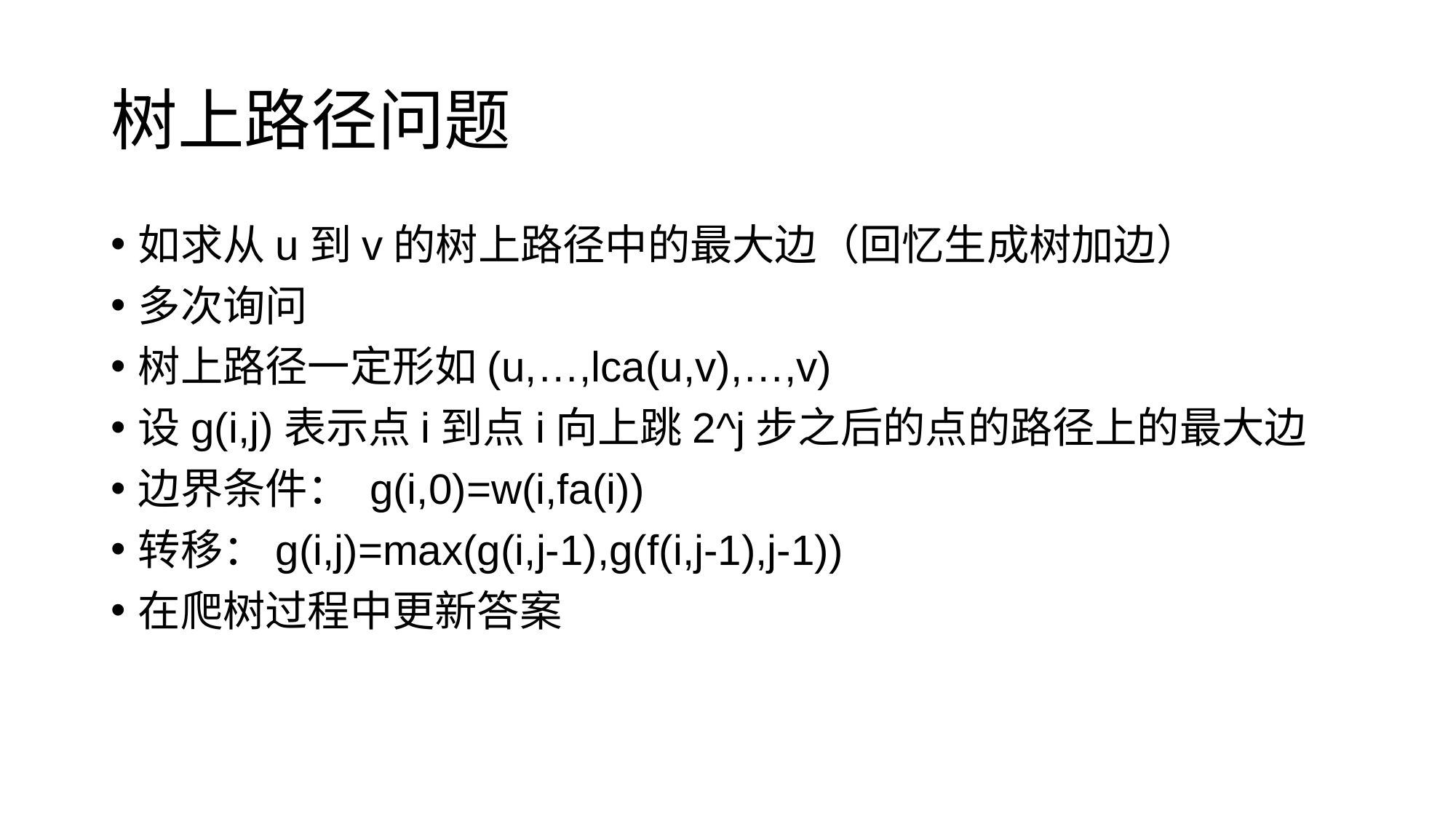

# 树上路径问题
如求从u到v的树上路径中的最大边（回忆生成树加边）
多次询问
树上路径一定形如(u,…,lca(u,v),…,v)
设g(i,j)表示点i到点i向上跳2^j步之后的点的路径上的最大边
边界条件： g(i,0)=w(i,fa(i))
转移：g(i,j)=max(g(i,j-1),g(f(i,j-1),j-1))
在爬树过程中更新答案